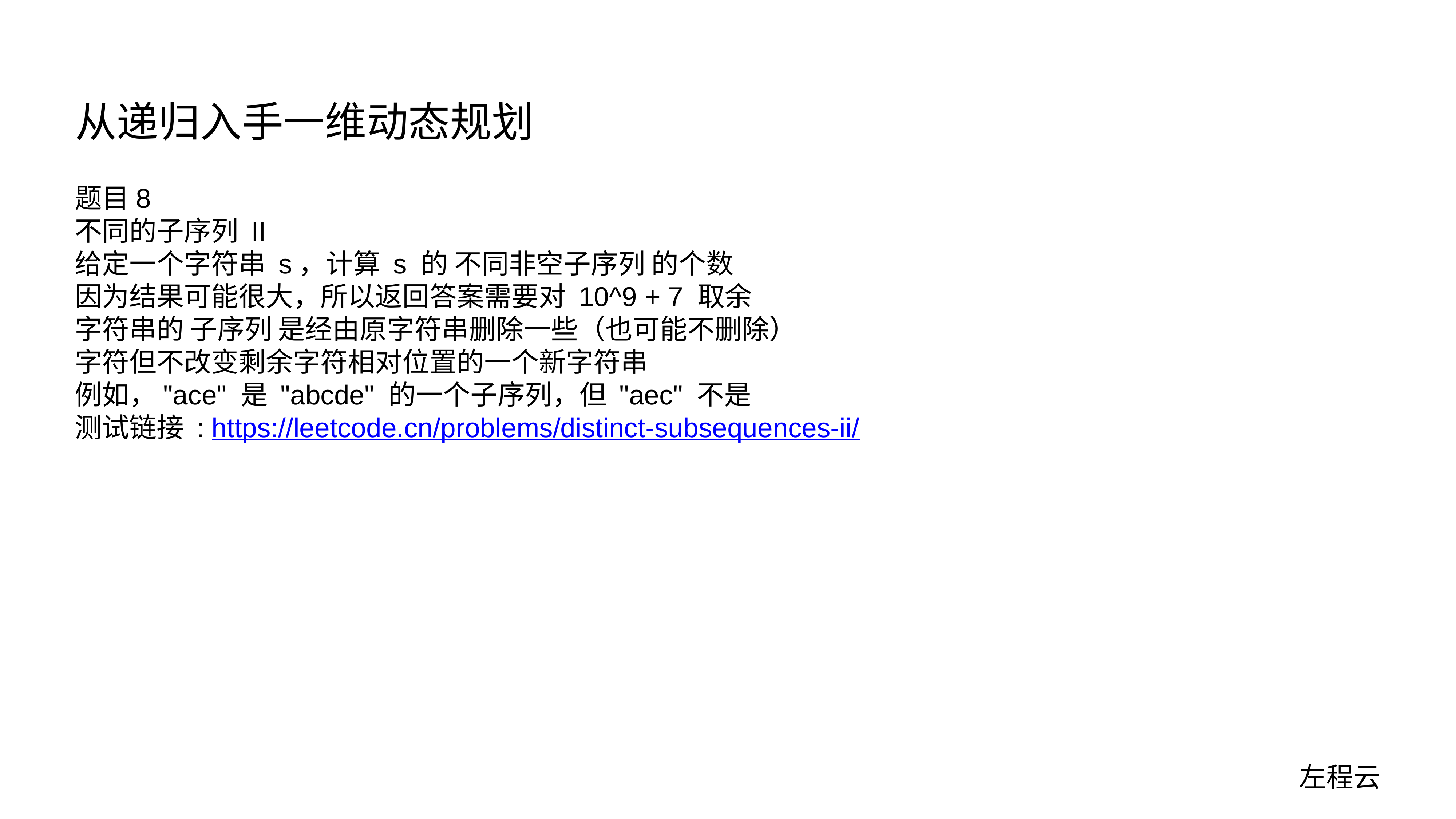

# 从递归入手一维动态规划
题目8
不同的子序列 II
给定一个字符串 s，计算 s 的 不同非空子序列 的个数
因为结果可能很大，所以返回答案需要对 10^9 + 7 取余
字符串的 子序列 是经由原字符串删除一些（也可能不删除）
字符但不改变剩余字符相对位置的一个新字符串
例如，"ace" 是 "abcde" 的一个子序列，但 "aec" 不是
测试链接 : https://leetcode.cn/problems/distinct-subsequences-ii/
左程云